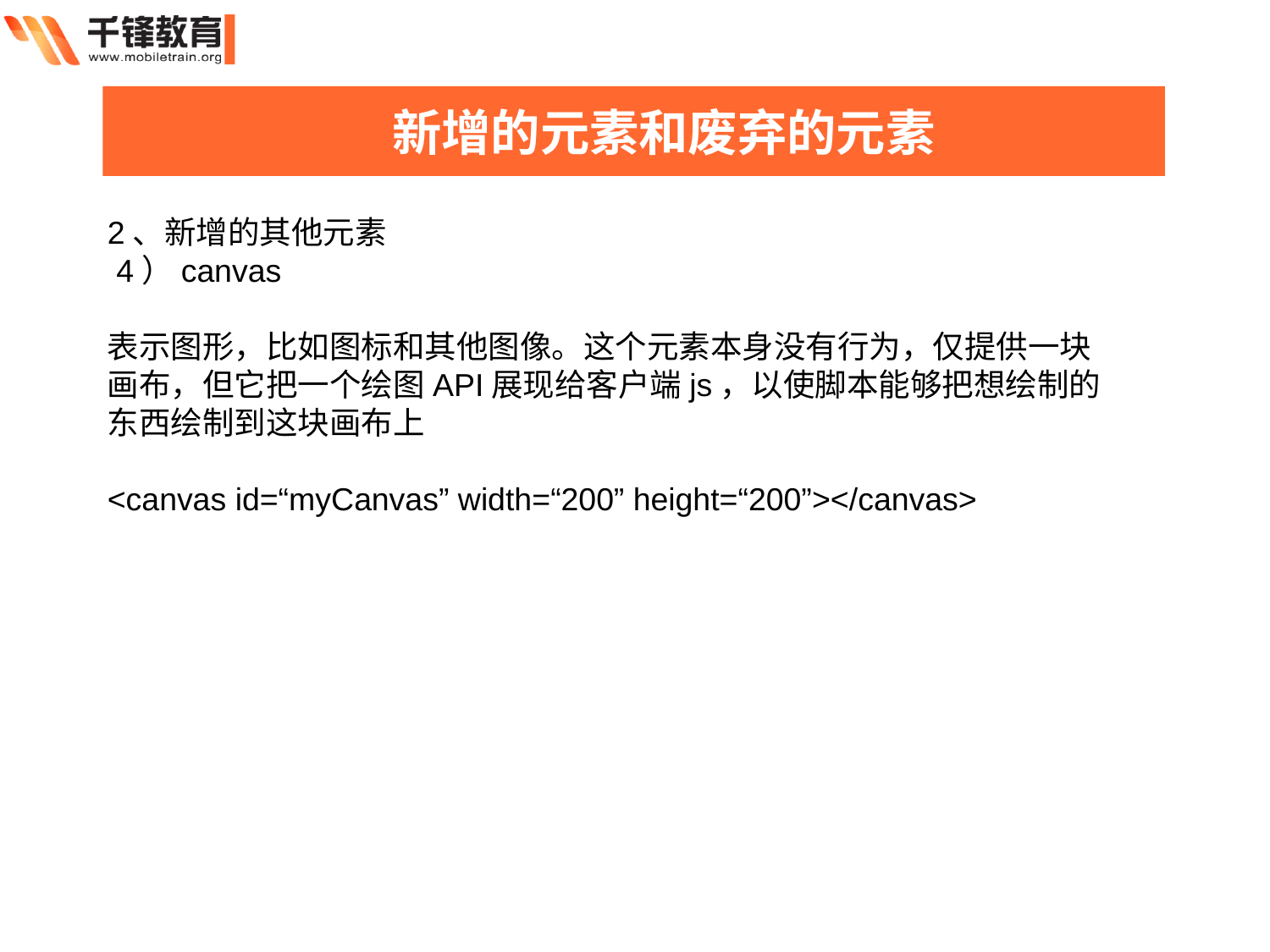

新增的元素和废弃的元素
2、新增的其他元素
 4）canvas

表示图形，比如图标和其他图像。这个元素本身没有行为，仅提供一块画布，但它把一个绘图API展现给客户端js，以使脚本能够把想绘制的东西绘制到这块画布上

<canvas id=“myCanvas” width=“200” height=“200”></canvas>